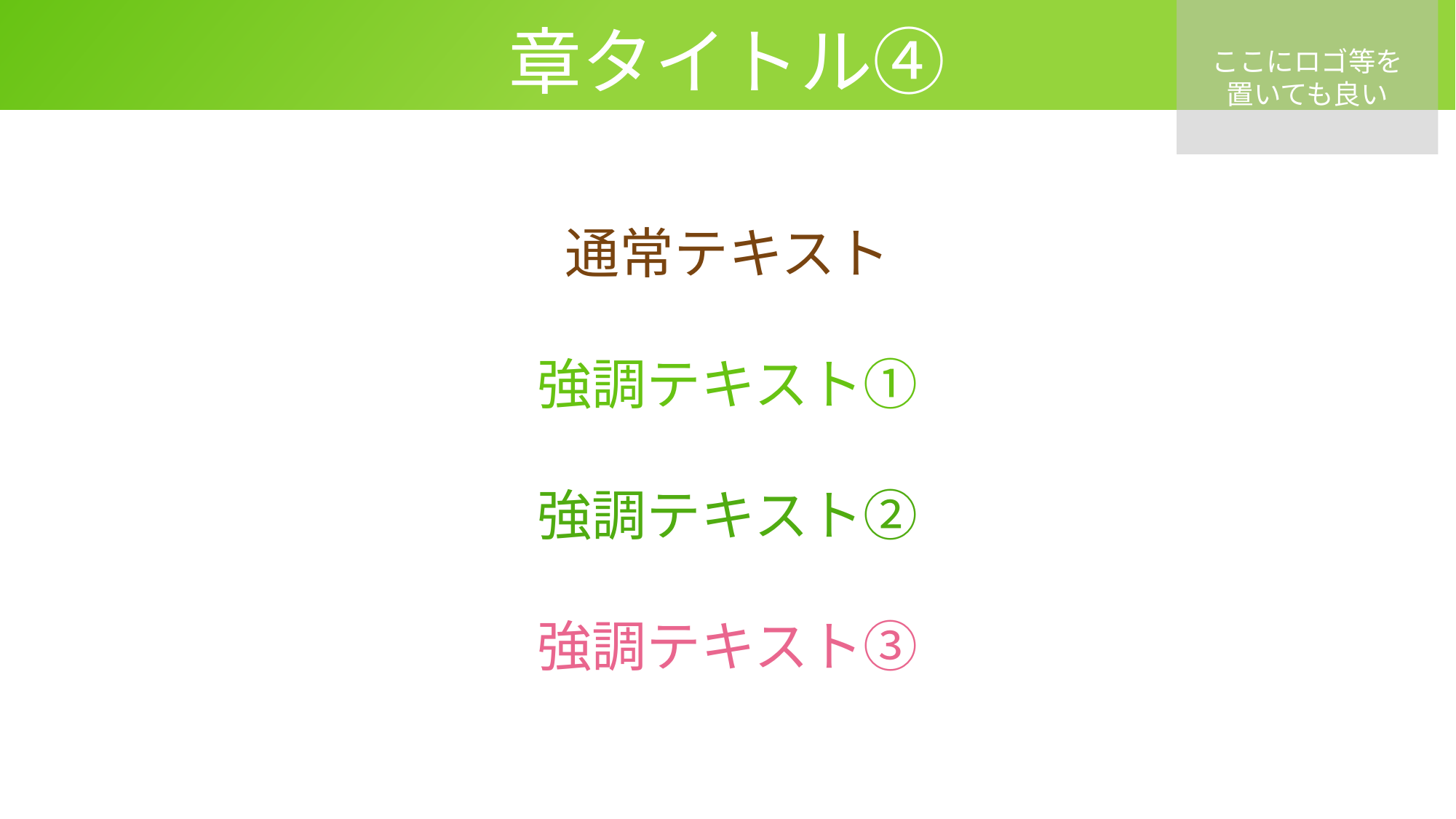

ここにロゴ等を
置いても良い
章タイトル④
通常テキスト

強調テキスト①

強調テキスト②

強調テキスト③